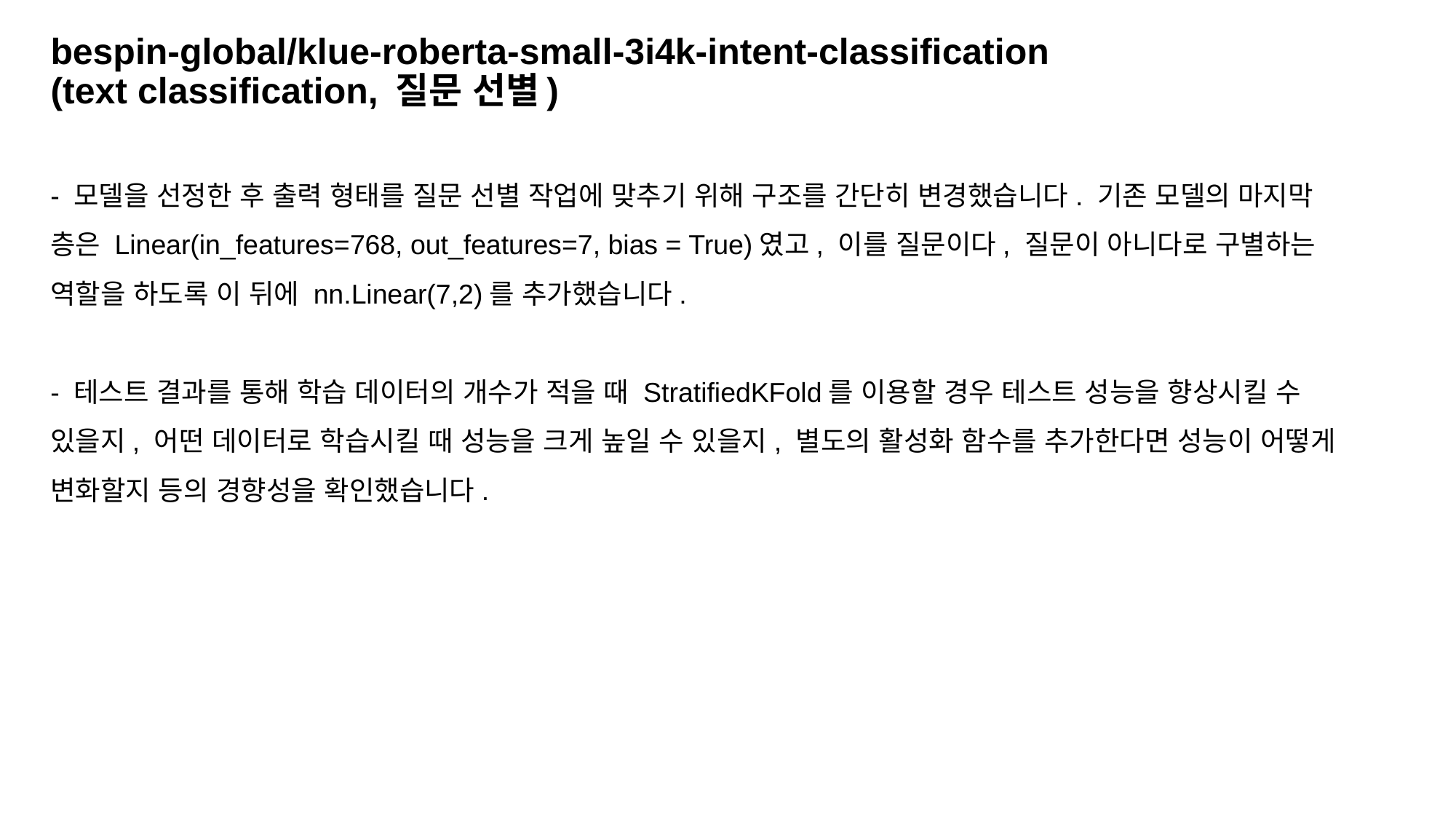

# bespin-global/klue-roberta-small-3i4k-intent-classification (text classification, 질문 선별)
- 모델을 선정한 후 출력 형태를 질문 선별 작업에 맞추기 위해 구조를 간단히 변경했습니다. 기존 모델의 마지막 층은 Linear(in_features=768, out_features=7, bias = True)였고, 이를 질문이다, 질문이 아니다로 구별하는 역할을 하도록 이 뒤에 nn.Linear(7,2)를 추가했습니다.

- 테스트 결과를 통해 학습 데이터의 개수가 적을 때 StratifiedKFold를 이용할 경우 테스트 성능을 향상시킬 수 있을지, 어떤 데이터로 학습시킬 때 성능을 크게 높일 수 있을지, 별도의 활성화 함수를 추가한다면 성능이 어떻게 변화할지 등의 경향성을 확인했습니다.